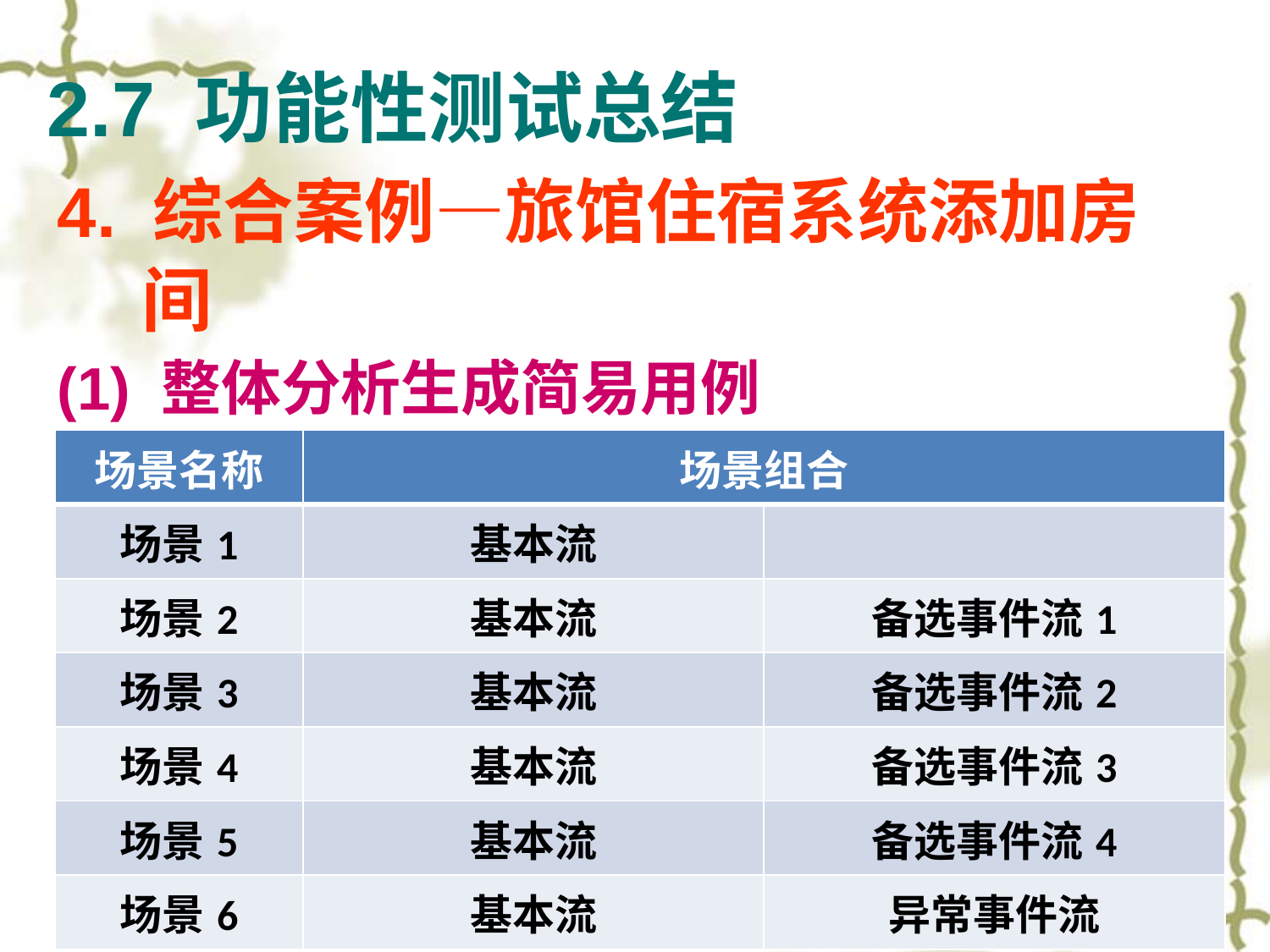

# 2.7 功能性测试总结
4. 综合案例—旅馆住宿系统添加房间
(1) 整体分析生成简易用例
依据事件流生成不同的场景
| 场景名称 | 场景组合 |  |
| --- | --- | --- |
| 场景1 | 基本流 |  |
| 场景2 | 基本流 | 备选事件流1 |
| 场景3 | 基本流 | 备选事件流2 |
| 场景4 | 基本流 | 备选事件流3 |
| 场景5 | 基本流 | 备选事件流4 |
| 场景6 | 基本流 | 异常事件流 |